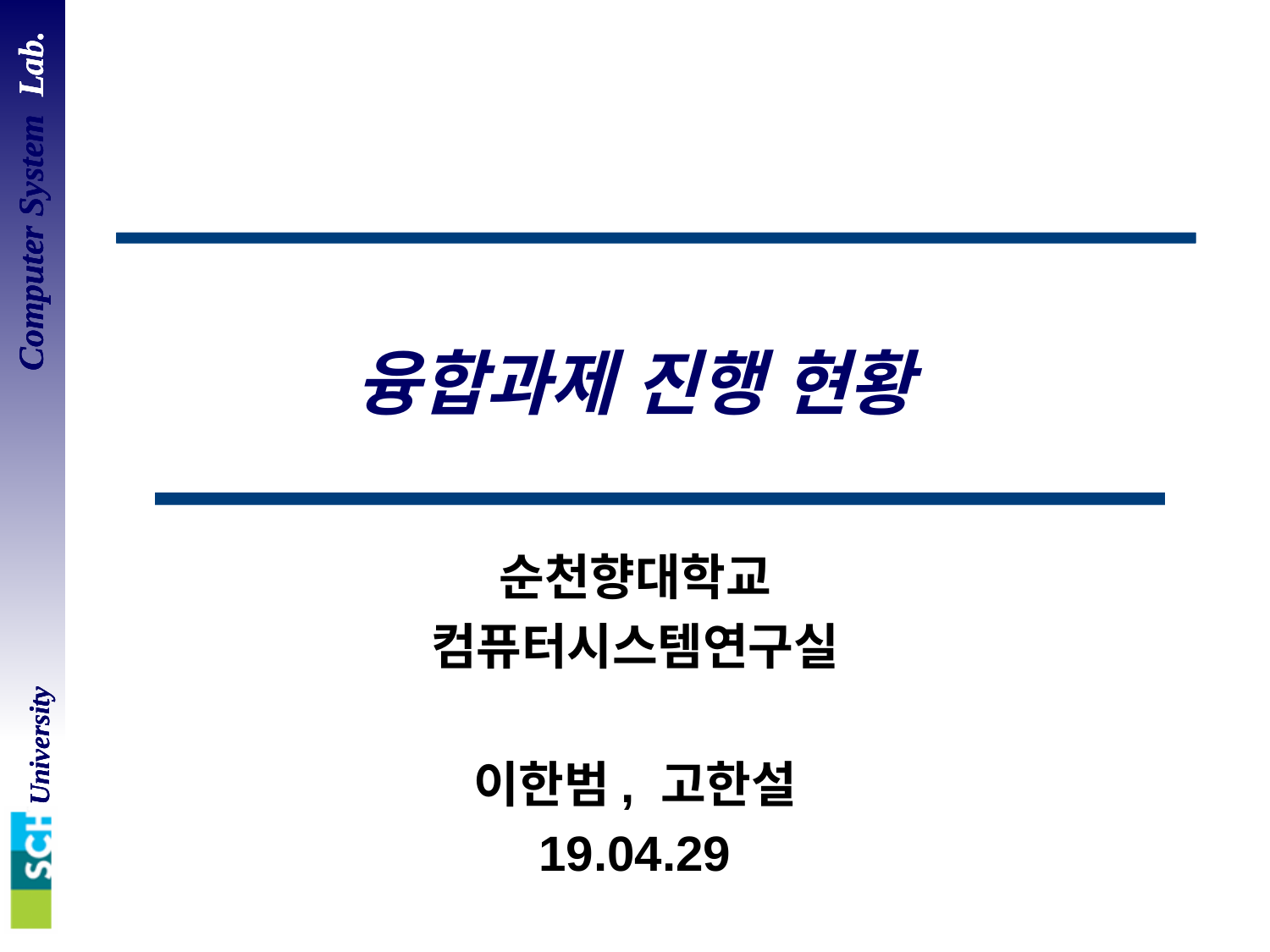

# 융합과제 진행 현황
순천향대학교
컴퓨터시스템연구실

이한범, 고한설
19.04.29